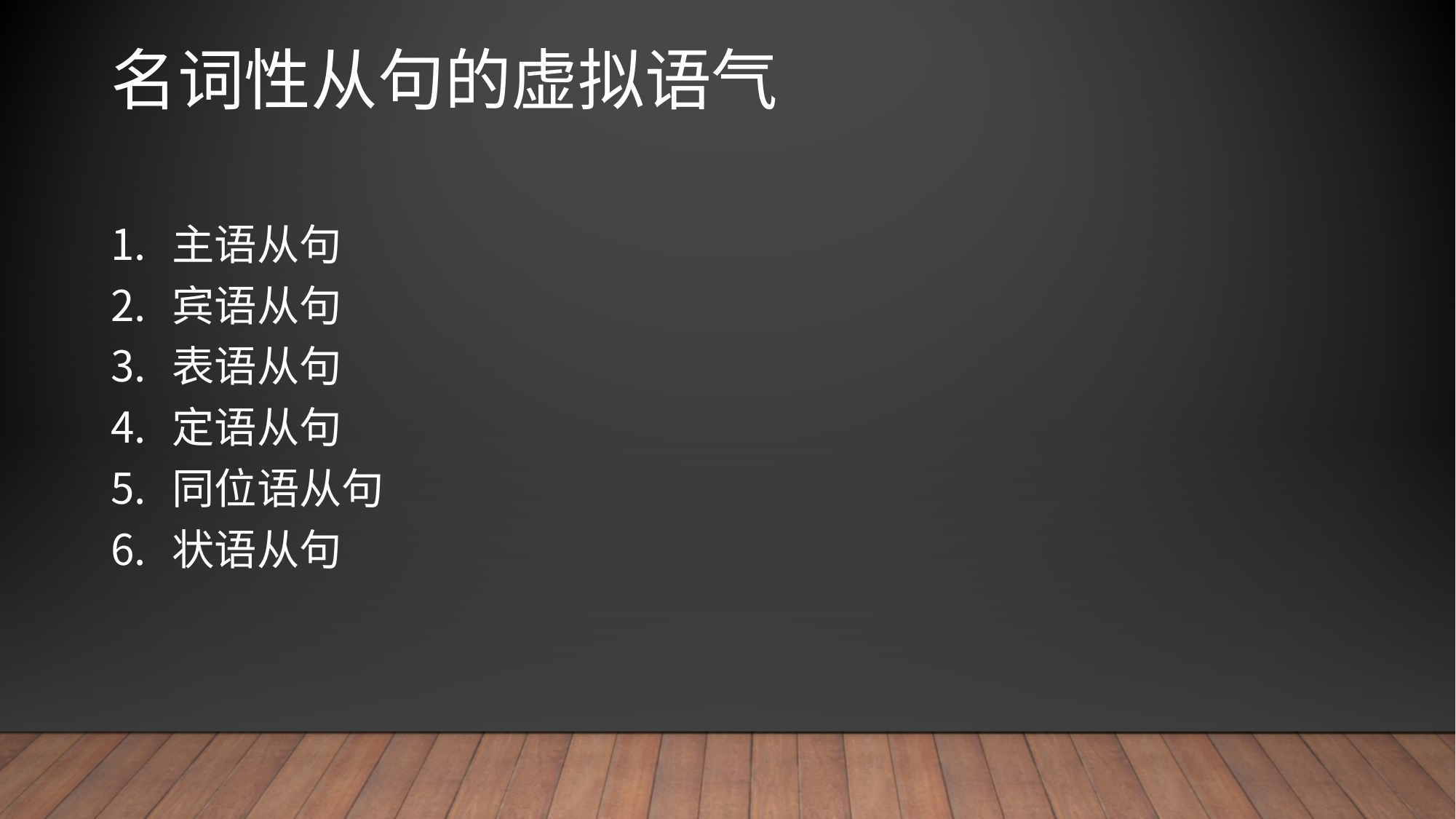

# 名词性从句的虚拟语气
主语从句
宾语从句
表语从句
定语从句
同位语从句
状语从句